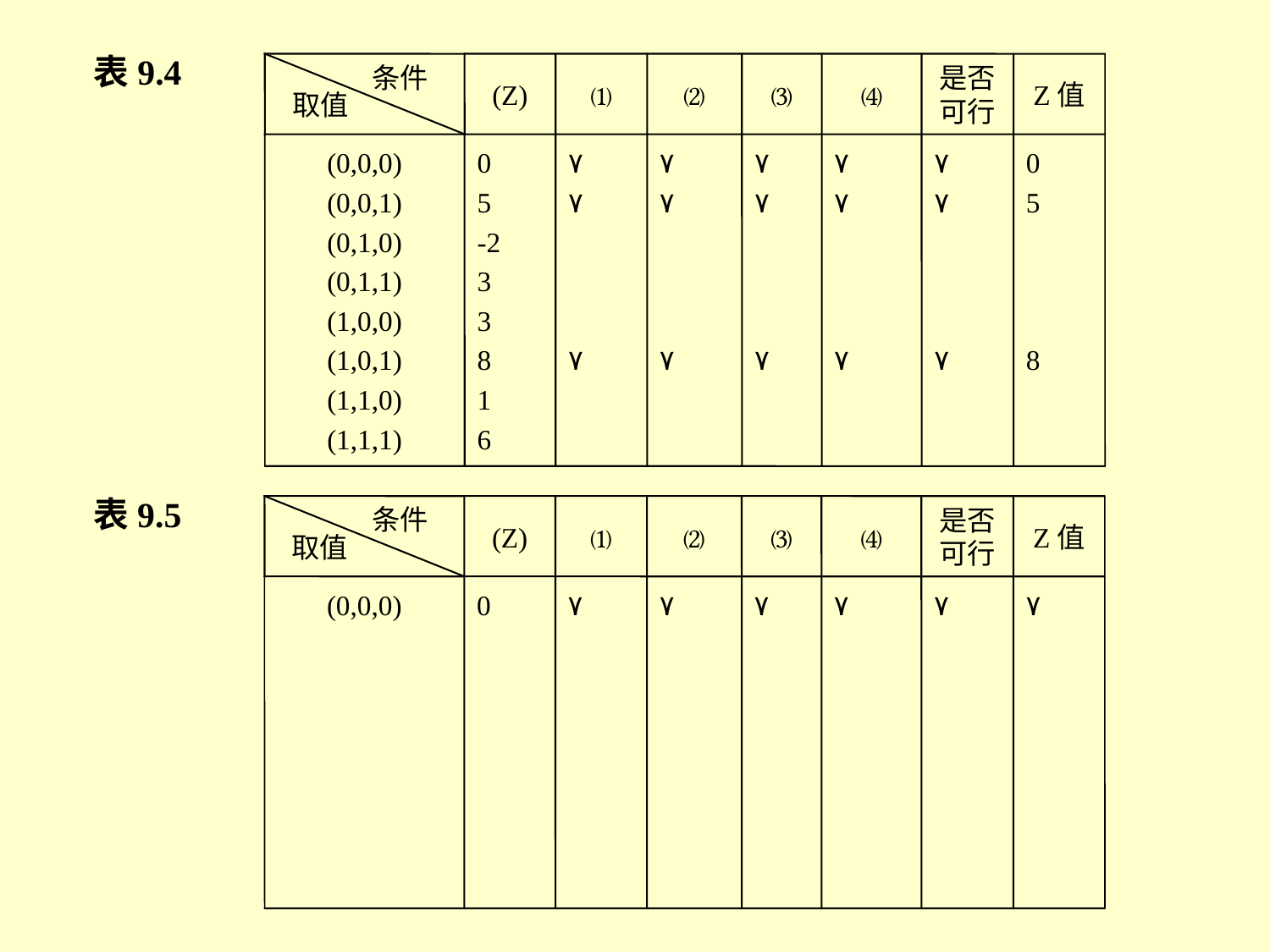

表9.4

条件
(Z)

⑴

⑵

⑶

⑷

是否可行

Z值

取值
(0,0,0)
(0,0,1)
(0,1,0)
(0,1,1)
(1,0,0)
(1,0,1)
(1,1,0)
(1,1,1)

0
5
-2
3
3
8
1
6

۷
۷

۷

۷
۷

۷

۷
۷

۷

۷
۷

۷

۷
۷

۷

0
5

8

表9.5

条件
(Z)

⑴

⑵

⑶

⑷

是否可行

Z值

取值
(0,0,0)

0

۷

۷

۷

۷

۷

۷